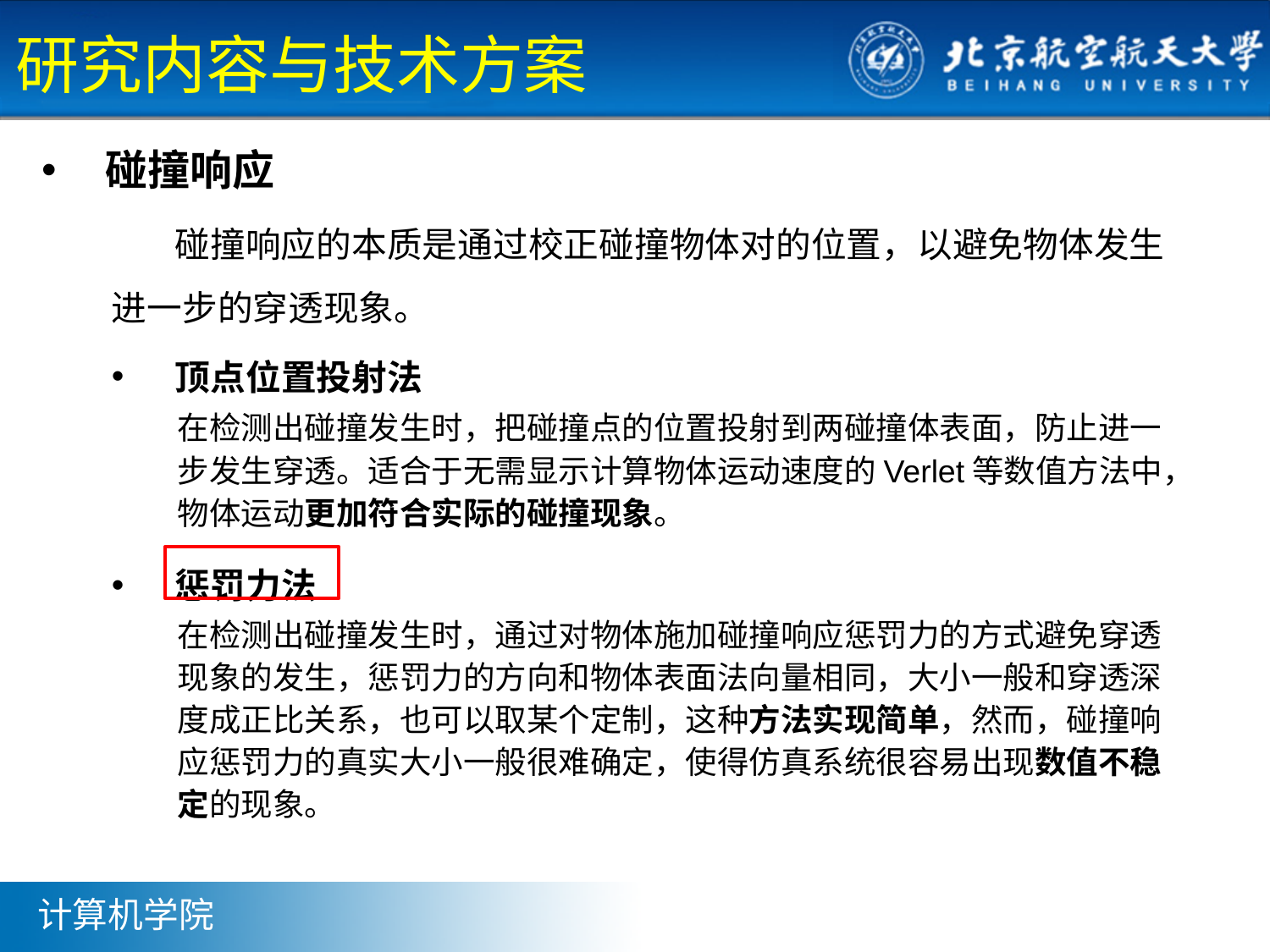

# 研究内容与技术方案
碰撞响应
       碰撞响应的本质是通过校正碰撞物体对的位置，以避免物体发生进一步的穿透现象。
顶点位置投射法
在检测出碰撞发生时，把碰撞点的位置投射到两碰撞体表面，防止进一步发生穿透。适合于无需显示计算物体运动速度的Verlet等数值方法中，物体运动更加符合实际的碰撞现象。
惩罚力法

在检测出碰撞发生时，通过对物体施加碰撞响应惩罚力的方式避免穿透现象的发生，惩罚力的方向和物体表面法向量相同，大小一般和穿透深度成正比关系，也可以取某个定制，这种方法实现简单，然而，碰撞响应惩罚力的真实大小一般很难确定，使得仿真系统很容易出现数值不稳定的现象。